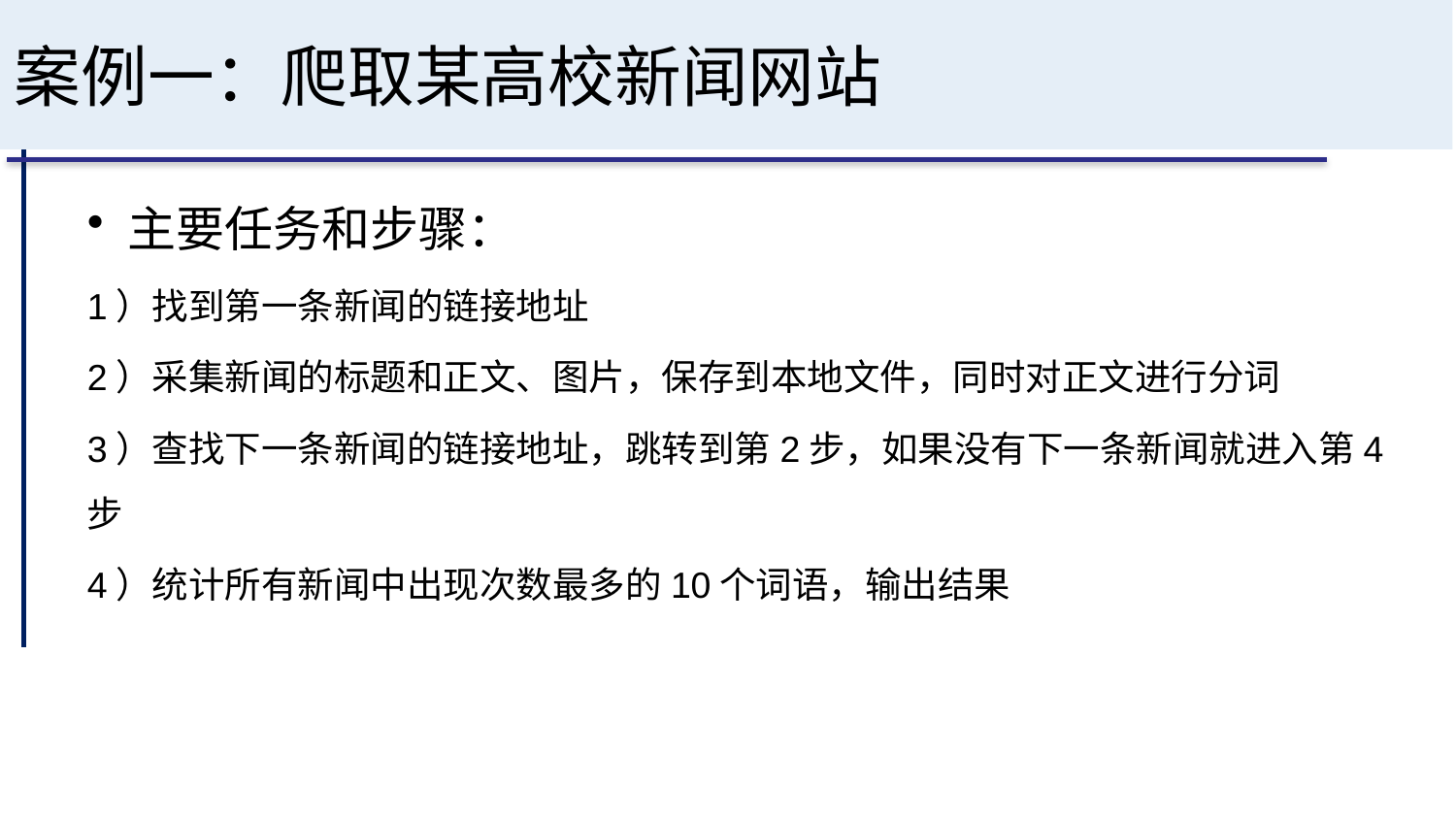

# 案例一：爬取某高校新闻网站
主要任务和步骤：
1）找到第一条新闻的链接地址
2）采集新闻的标题和正文、图片，保存到本地文件，同时对正文进行分词
3）查找下一条新闻的链接地址，跳转到第2步，如果没有下一条新闻就进入第4步
4）统计所有新闻中出现次数最多的10个词语，输出结果